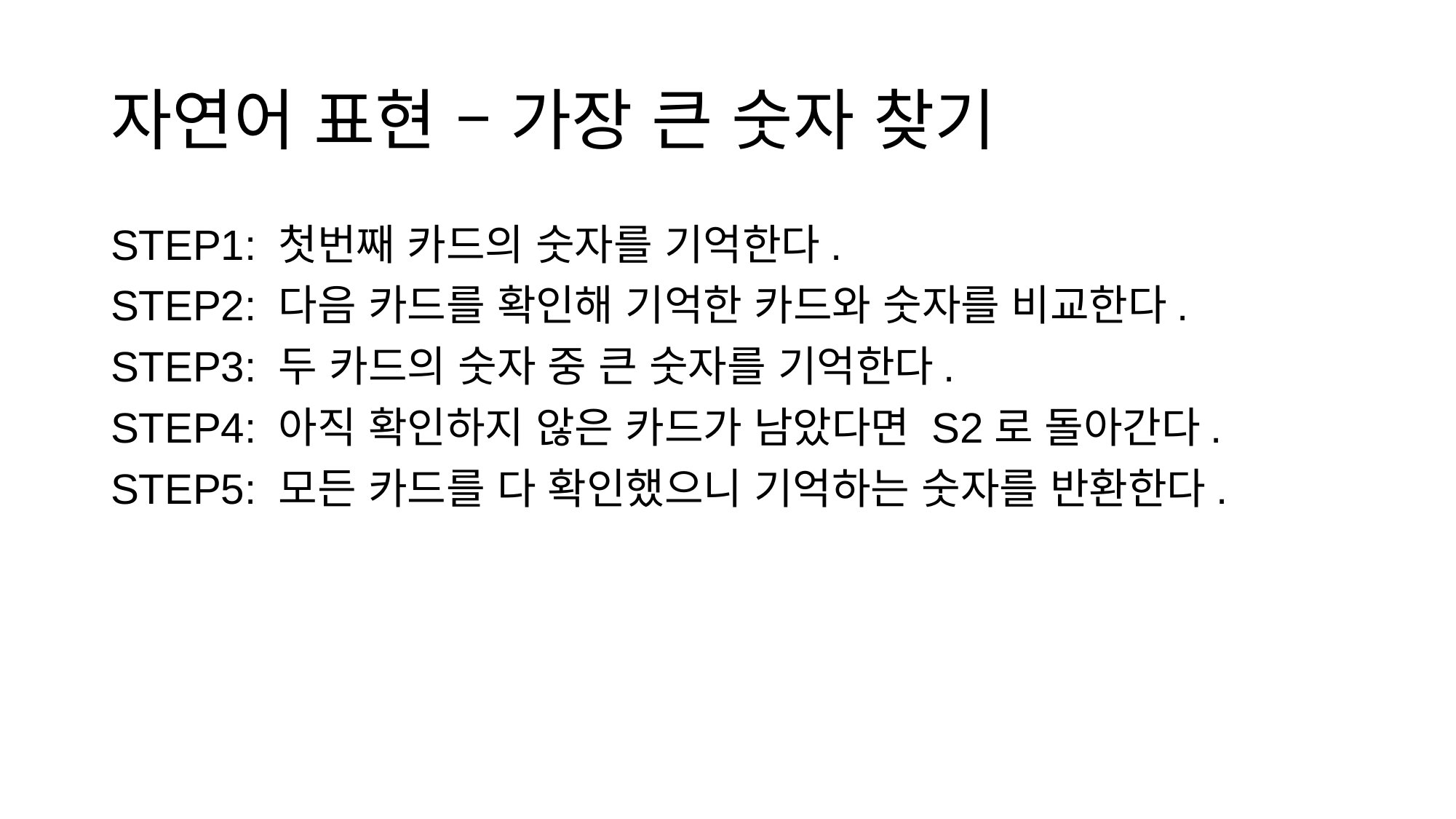

자연어 표현 – 가장 큰 숫자 찾기
STEP1: 첫번째 카드의 숫자를 기억한다.
STEP2: 다음 카드를 확인해 기억한 카드와 숫자를 비교한다.
STEP3: 두 카드의 숫자 중 큰 숫자를 기억한다.
STEP4: 아직 확인하지 않은 카드가 남았다면 S2로 돌아간다.
STEP5: 모든 카드를 다 확인했으니 기억하는 숫자를 반환한다.